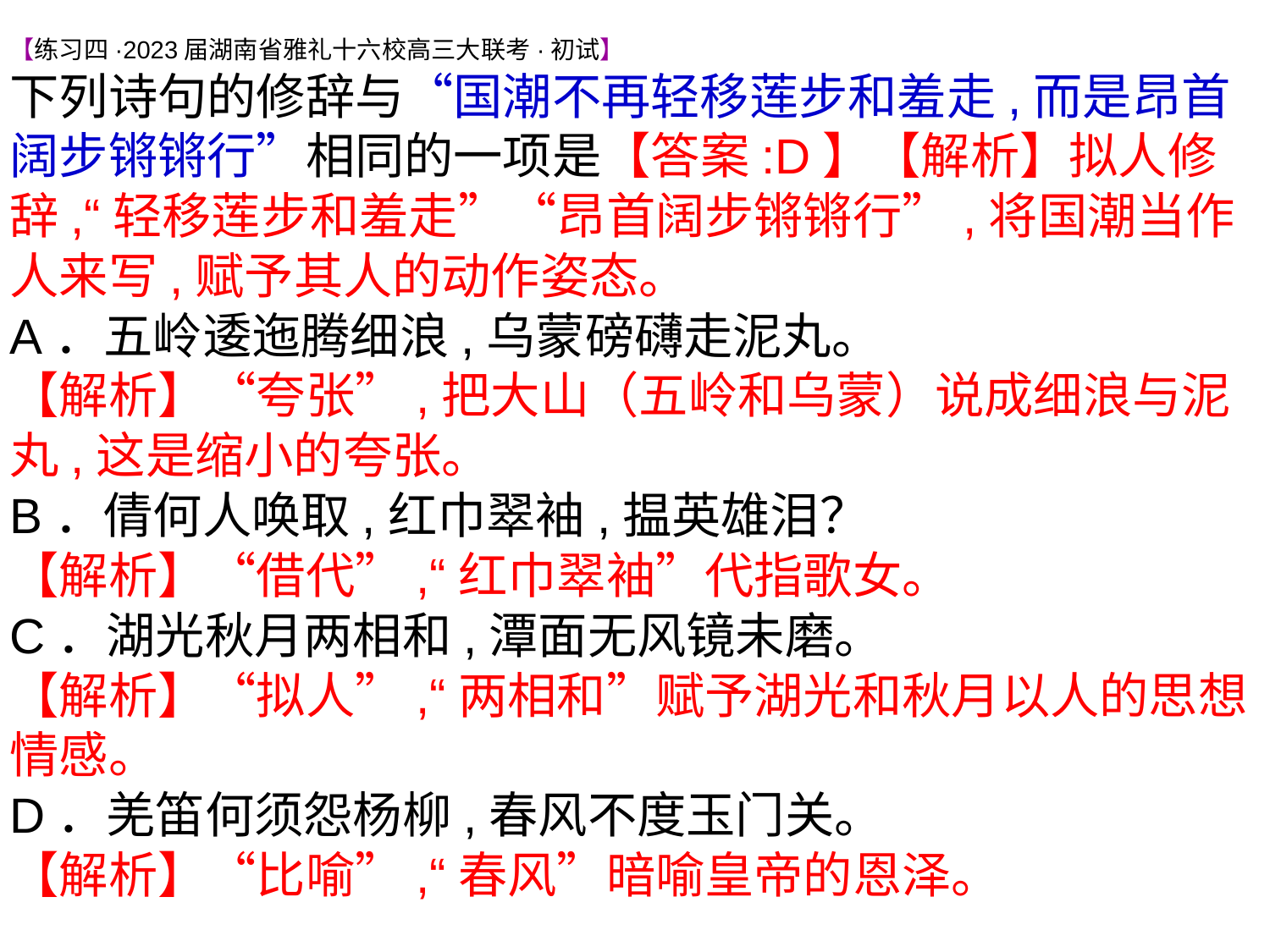

【练习四·2023届湖南省雅礼十六校高三大联考·初试】
下列诗句的修辞与“国潮不再轻移莲步和羞走,而是昂首阔步锵锵行”相同的一项是【答案:D】【解析】拟人修辞,“轻移莲步和羞走”“昂首阔步锵锵行”,将国潮当作人来写,赋予其人的动作姿态。
A．五岭逶迤腾细浪,乌蒙磅礴走泥丸。
【解析】“夸张”,把大山（五岭和乌蒙）说成细浪与泥丸,这是缩小的夸张。
B．倩何人唤取,红巾翠袖,揾英雄泪？
【解析】“借代”,“红巾翠袖”代指歌女。
C．湖光秋月两相和,潭面无风镜未磨。
【解析】“拟人”,“两相和”赋予湖光和秋月以人的思想情感。
D．羌笛何须怨杨柳,春风不度玉门关。
【解析】“比喻”,“春风”暗喻皇帝的恩泽。